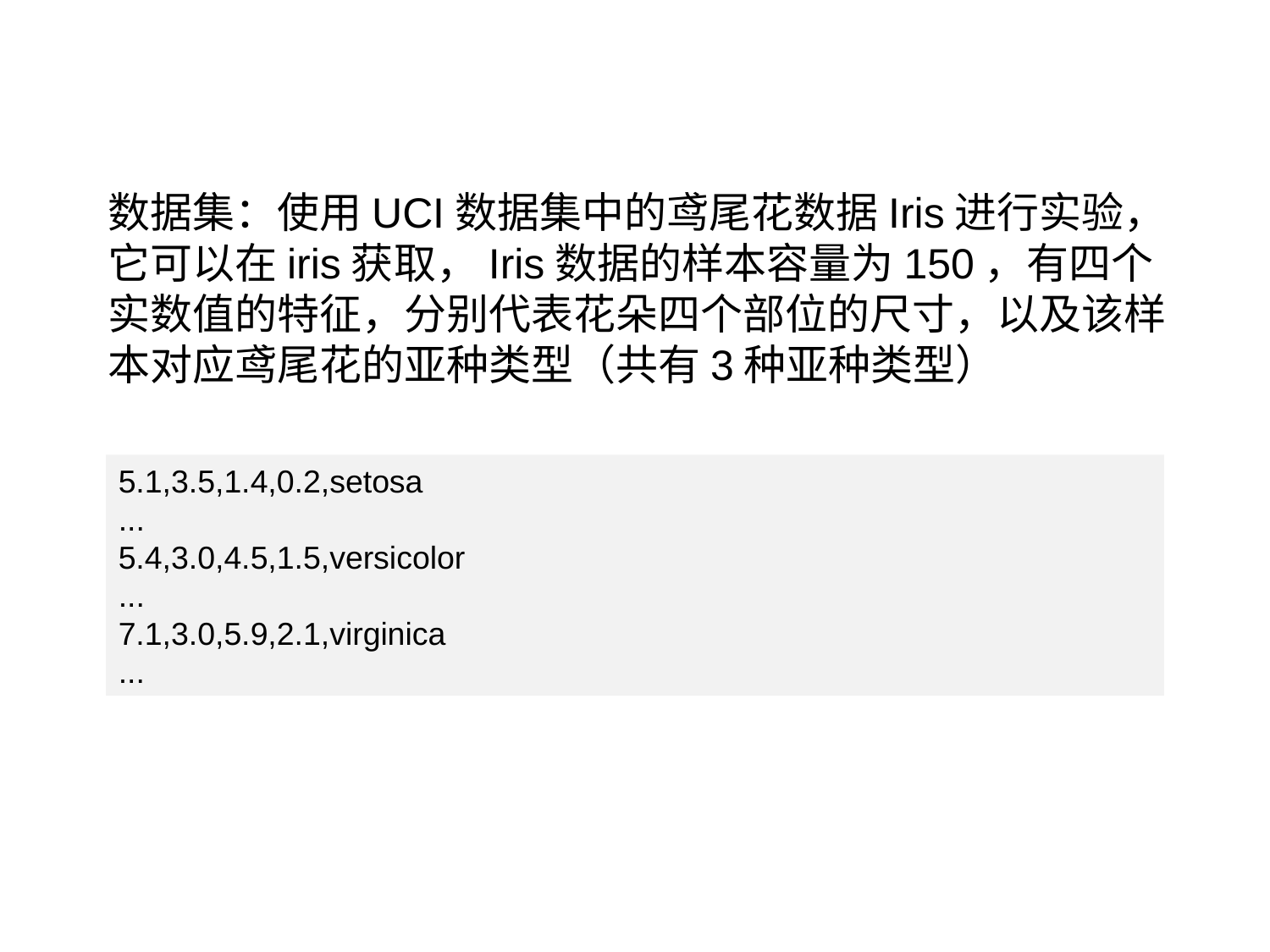

9.8.1 K-Means 聚类算法
数据集：使用UCI数据集中的鸢尾花数据Iris进行实验，它可以在iris获取，Iris数据的样本容量为150，有四个实数值的特征，分别代表花朵四个部位的尺寸，以及该样本对应鸢尾花的亚种类型（共有3种亚种类型）
5.1,3.5,1.4,0.2,setosa
...
5.4,3.0,4.5,1.5,versicolor
...
7.1,3.0,5.9,2.1,virginica
...